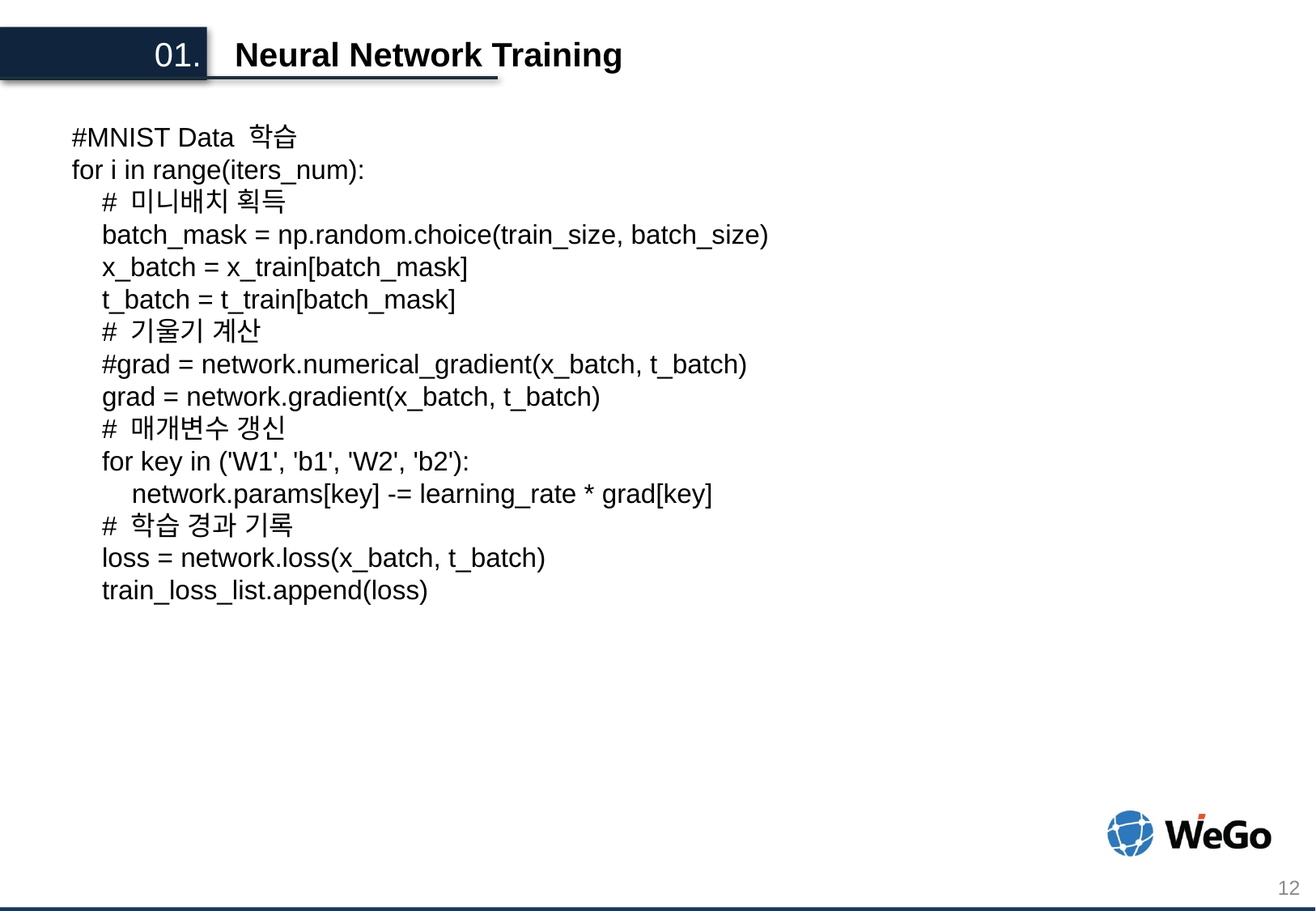

Neural Network Training

01.
#MNIST Data 학습
for i in range(iters_num):
    # 미니배치 획득
    batch_mask = np.random.choice(train_size, batch_size)
    x_batch = x_train[batch_mask]
    t_batch = t_train[batch_mask]
    # 기울기 계산
    #grad = network.numerical_gradient(x_batch, t_batch)
    grad = network.gradient(x_batch, t_batch)
    # 매개변수 갱신
    for key in ('W1', 'b1', 'W2', 'b2'):
        network.params[key] -= learning_rate * grad[key]
    # 학습 경과 기록
    loss = network.loss(x_batch, t_batch)
    train_loss_list.append(loss)

12